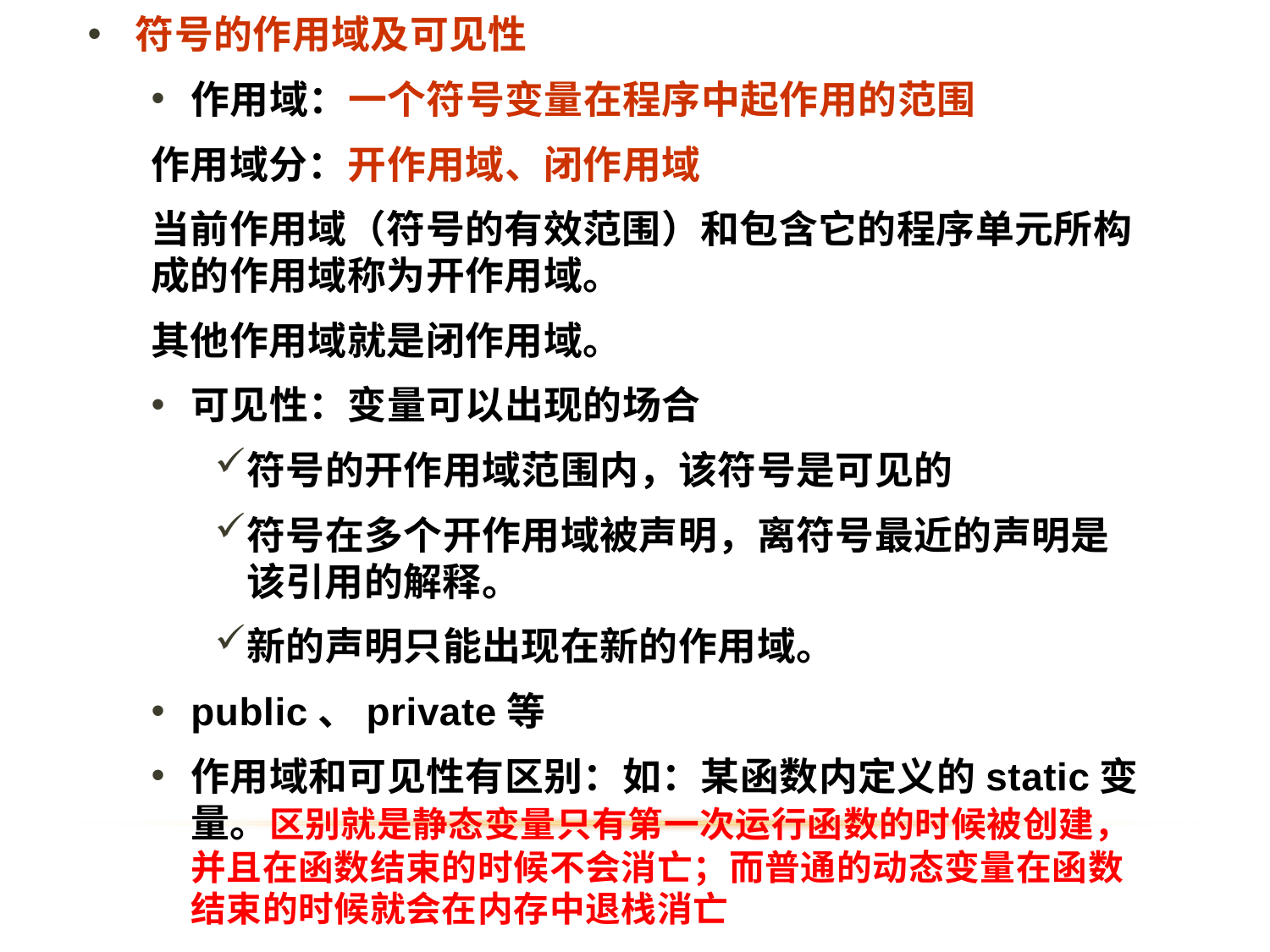

符号的作用域及可见性
作用域：一个符号变量在程序中起作用的范围
作用域分：开作用域、闭作用域
当前作用域（符号的有效范围）和包含它的程序单元所构成的作用域称为开作用域。
其他作用域就是闭作用域。
可见性：变量可以出现的场合
符号的开作用域范围内，该符号是可见的
符号在多个开作用域被声明，离符号最近的声明是该引用的解释。
新的声明只能出现在新的作用域。
public、private等
作用域和可见性有区别：如：某函数内定义的static变量。区别就是静态变量只有第一次运行函数的时候被创建，并且在函数结束的时候不会消亡；而普通的动态变量在函数结束的时候就会在内存中退栈消亡